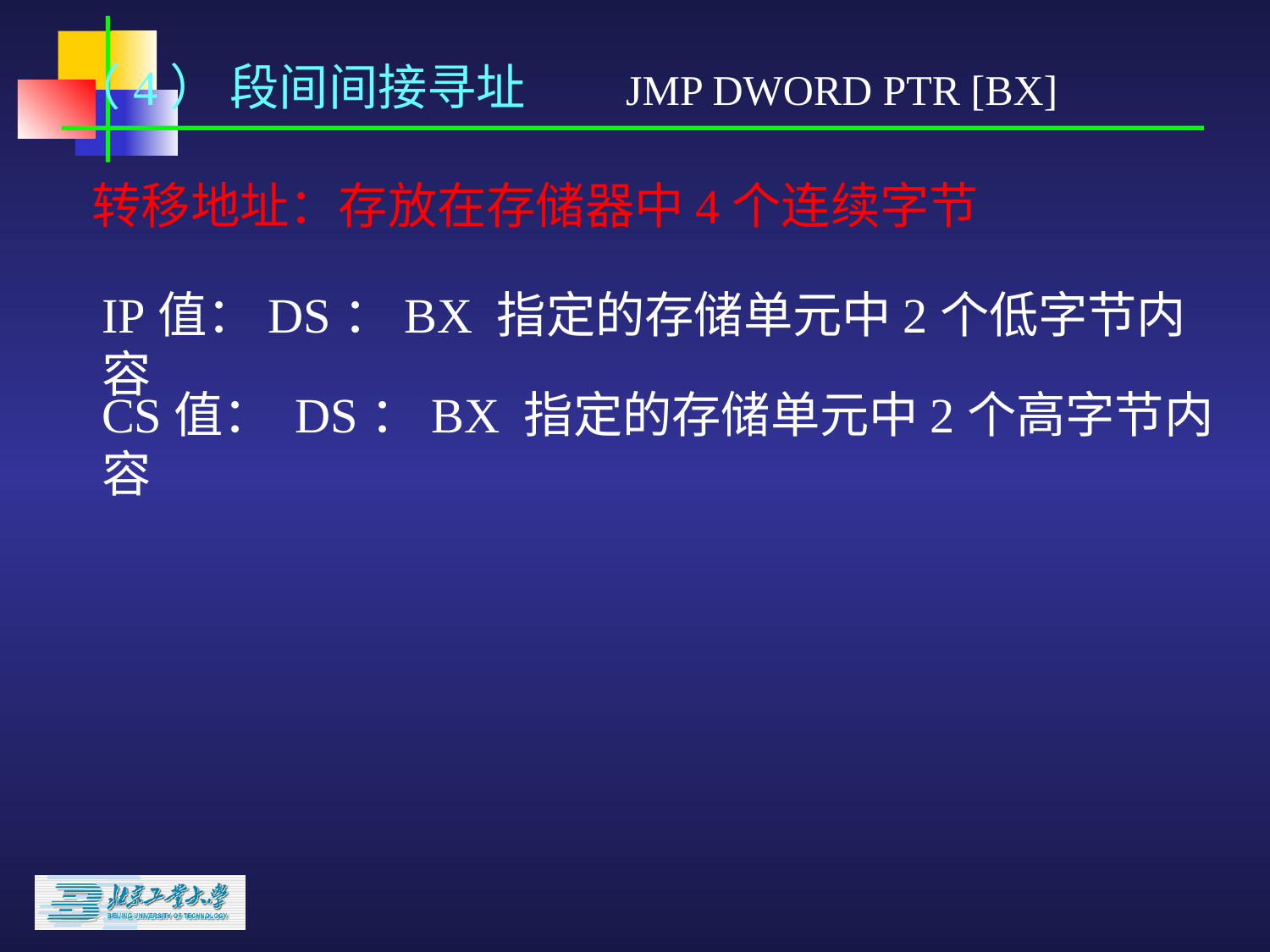

（4） 段间间接寻址        JMP DWORD PTR [BX]
转移地址：存放在存储器中4个连续字节
IP值：DS：BX 指定的存储单元中2个低字节内容
CS值： DS：BX 指定的存储单元中2个高字节内容